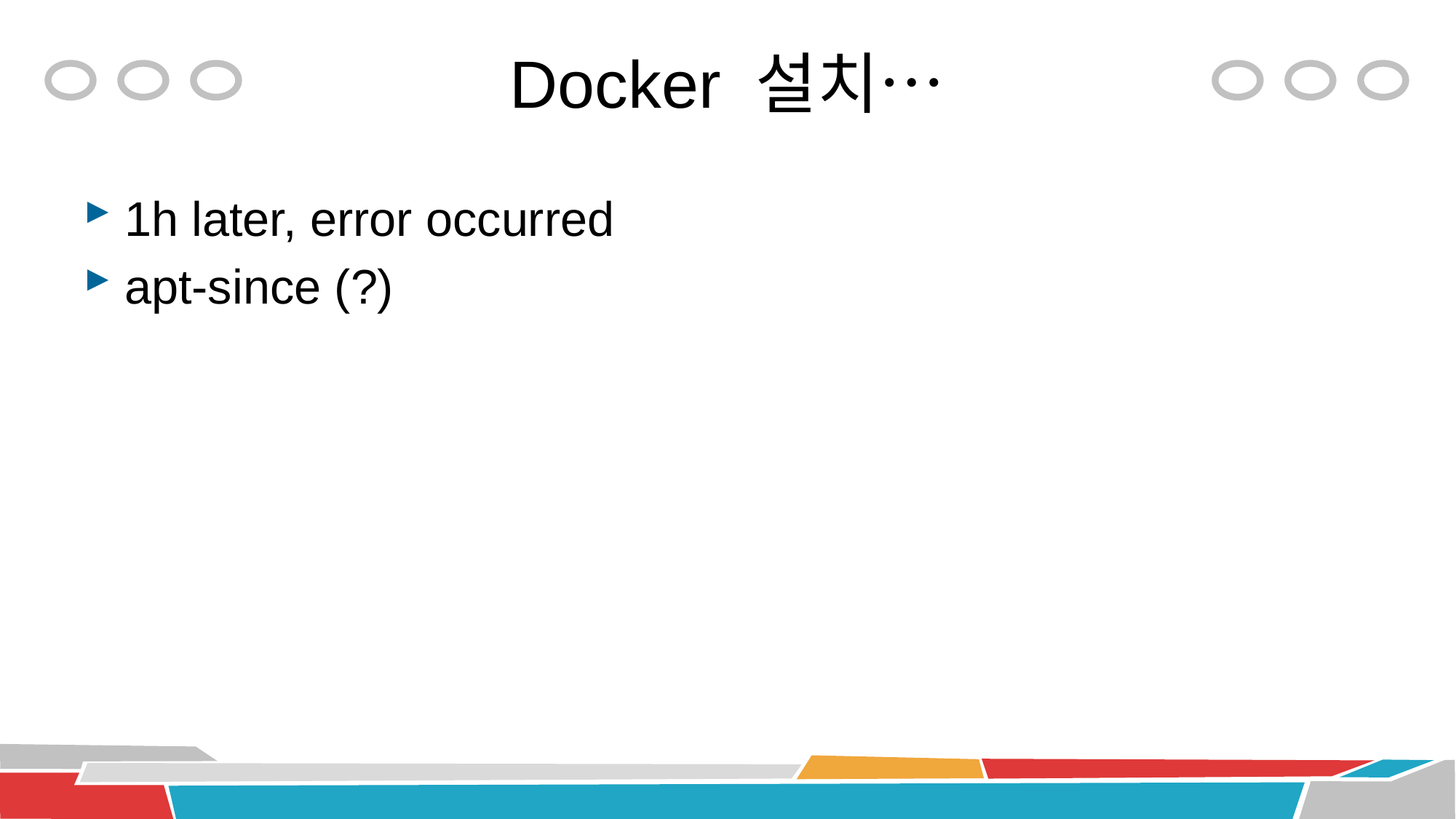

# Docker 설치…
1h later, error occurred
apt-since (?)